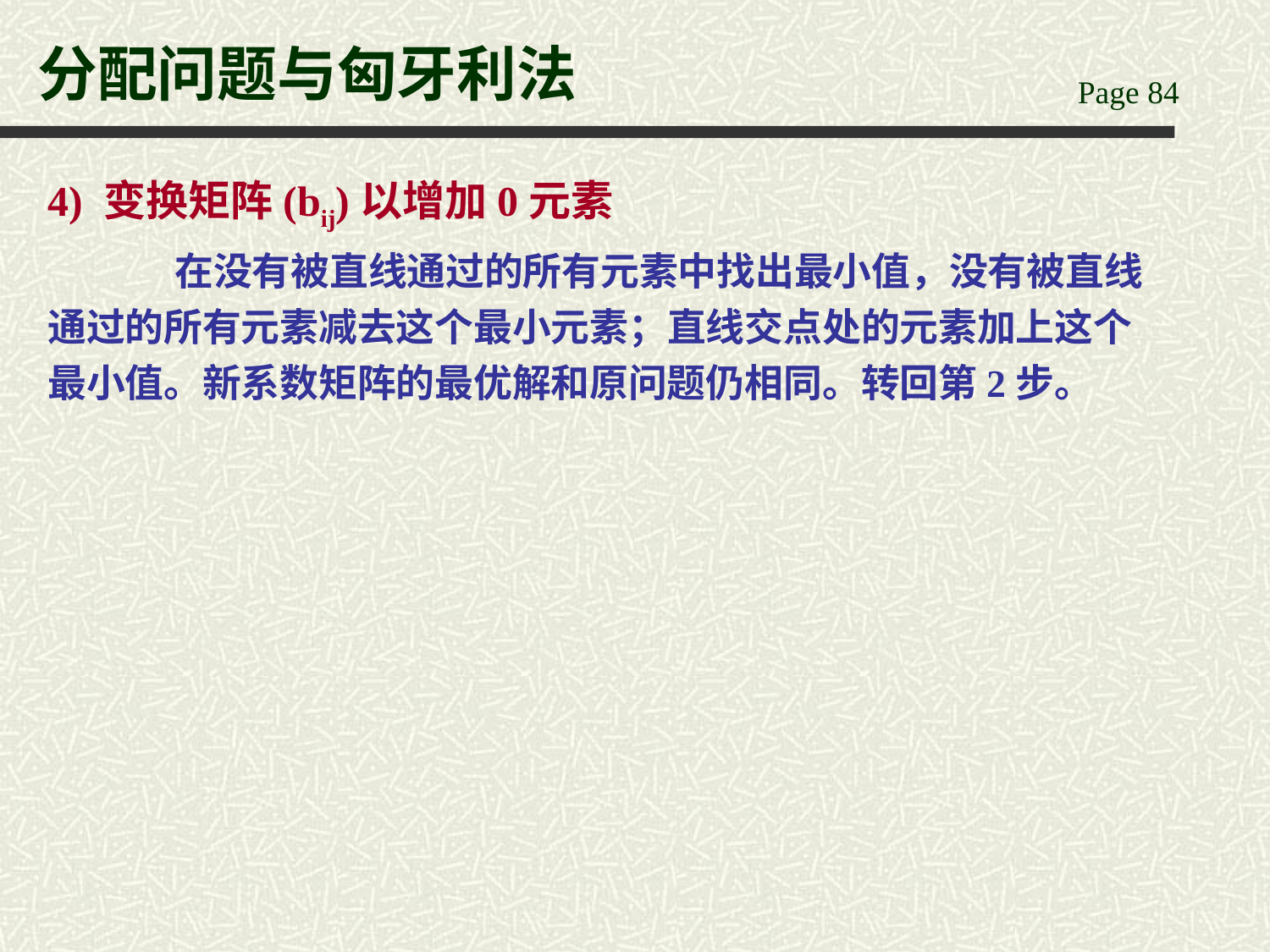

# 分配问题与匈牙利法
4) 变换矩阵(bij)以增加0元素
	在没有被直线通过的所有元素中找出最小值，没有被直线通过的所有元素减去这个最小元素；直线交点处的元素加上这个最小值。新系数矩阵的最优解和原问题仍相同。转回第2步。